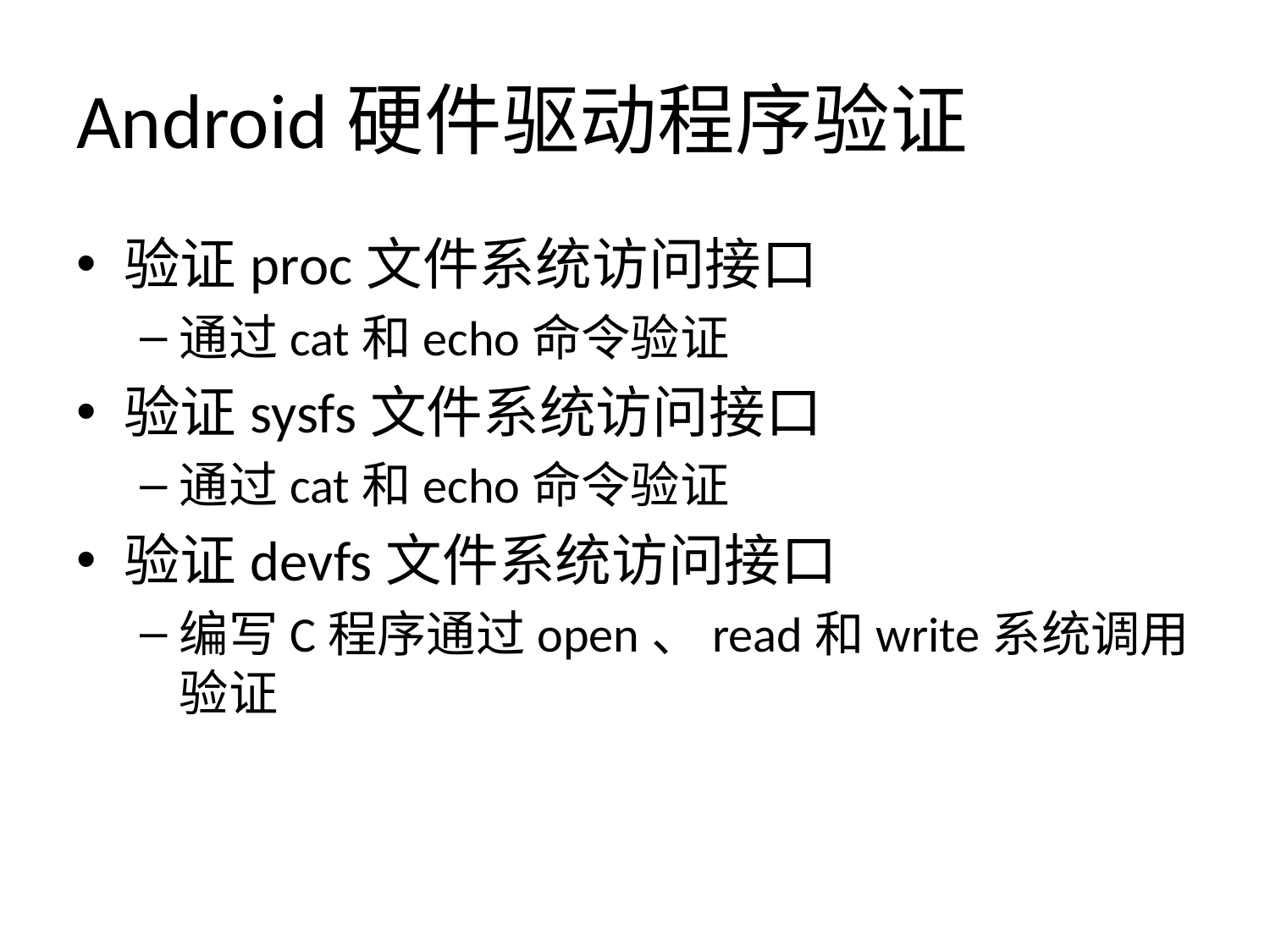

# Android硬件驱动程序验证
验证proc文件系统访问接口
通过cat和echo命令验证
验证sysfs文件系统访问接口
通过cat和echo命令验证
验证devfs文件系统访问接口
编写C程序通过open、read和write系统调用验证